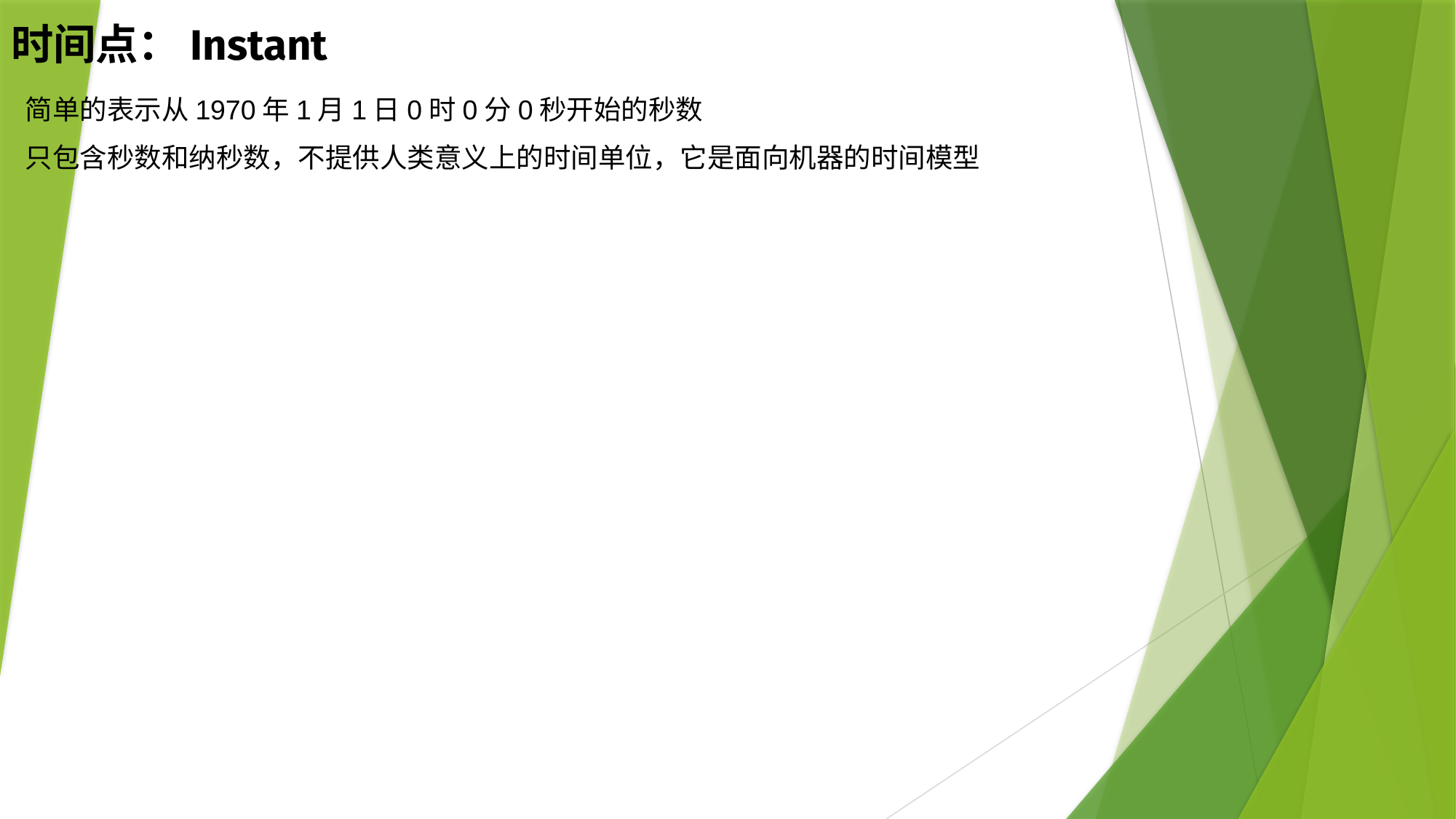

# 时间点：Instant
简单的表示从1970年1月1日0时0分0秒开始的秒数
只包含秒数和纳秒数，不提供人类意义上的时间单位，它是面向机器的时间模型